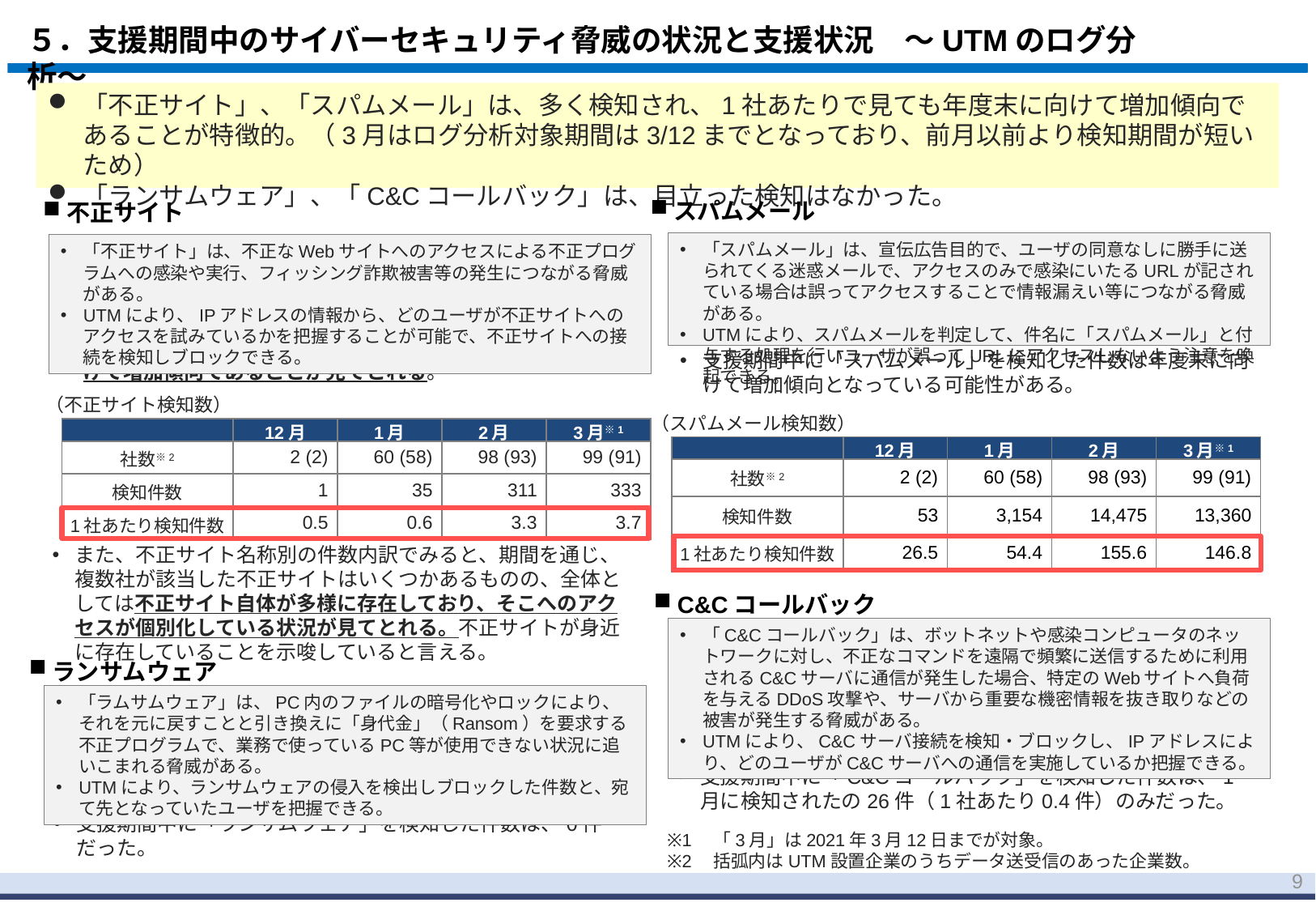

# ５．支援期間中のサイバーセキュリティ脅威の状況と支援状況　～UTMのログ分析～
「不正サイト」、「スパムメール」は、多く検知され、1社あたりで見ても年度末に向けて増加傾向であることが特徴的。（3月はログ分析対象期間は3/12までとなっており、前月以前より検知期間が短いため）
「ランサムウェア」、「C&Cコールバック」は、目立った検知はなかった。
スパムメール
不正サイト
「スパムメール」は、宣伝広告目的で、ユーザの同意なしに勝手に送られてくる迷惑メールで、アクセスのみで感染にいたるURLが記されている場合は誤ってアクセスすることで情報漏えい等につながる脅威がある。
UTMにより、スパムメールを判定して、件名に「スパムメール」と付与する処理を行いユーザが誤ってURLにアクセスしないよう注意を喚起できる。
「不正サイト」は、不正なWebサイトへのアクセスによる不正プログラムへの感染や実行、フィッシング詐欺被害等の発生につながる脅威がある。
UTMにより、IPアドレスの情報から、どのユーザが不正サイトへのアクセスを試みているかを把握することが可能で、不正サイトへの接続を検知しブロックできる。
支援期間中に「不正サイト」を検知した件数は、年度末に向けて増加傾向であることが見てとれる。
支援期間中に「スパムメール」を検知した件数は年度末に向けて増加傾向となっている可能性がある。
（不正サイト検知数）
（スパムメール検知数）
|  | 12月 | 1月 | 2月 | 3月※1 |
| --- | --- | --- | --- | --- |
| 社数※2 | 2 (2) | 60 (58) | 98 (93) | 99 (91) |
| 検知件数 | 1 | 35 | 311 | 333 |
| 1社あたり検知件数 | 0.5 | 0.6 | 3.3 | 3.7 |
|  | 12月 | 1月 | 2月 | 3月※1 |
| --- | --- | --- | --- | --- |
| 社数※2 | 2 (2) | 60 (58) | 98 (93) | 99 (91) |
| 検知件数 | 53 | 3,154 | 14,475 | 13,360 |
| 1社あたり検知件数 | 26.5 | 54.4 | 155.6 | 146.8 |

また、不正サイト名称別の件数内訳でみると、期間を通じ、複数社が該当した不正サイトはいくつかあるものの、全体としては不正サイト自体が多様に存在しており、そこへのアクセスが個別化している状況が見てとれる。不正サイトが身近に存在していることを示唆していると言える。
C&Cコールバック
「C&Cコールバック」は、ボットネットや感染コンピュータのネットワークに対し、不正なコマンドを遠隔で頻繁に送信するために利用されるC&Cサーバに通信が発生した場合、特定のWebサイトへ負荷を与えるDDoS攻撃や、サーバから重要な機密情報を抜き取りなどの被害が発生する脅威がある。
UTMにより、C&Cサーバ接続を検知・ブロックし、IPアドレスにより、どのユーザがC&Cサーバへの通信を実施しているか把握できる。
ランサムウェア
「ラムサムウェア」は、PC内のファイルの暗号化やロックにより、それを元に戻すことと引き換えに「身代金」（Ransom）を要求する不正プログラムで、業務で使っているPC等が使用できない状況に追いこまれる脅威がある。
UTMにより、ランサムウェアの侵入を検出しブロックした件数と、宛て先となっていたユーザを把握できる。
支援期間中に「C&Cコールバック」を検知した件数は、1月に検知されたの26件（1社あたり0.4件）のみだった。
支援期間中に「ランサムウェア」を検知した件数は、0件だった。
※1　「3月」は2021年3月12日までが対象。
※2　括弧内はUTM設置企業のうちデータ送受信のあった企業数。
9